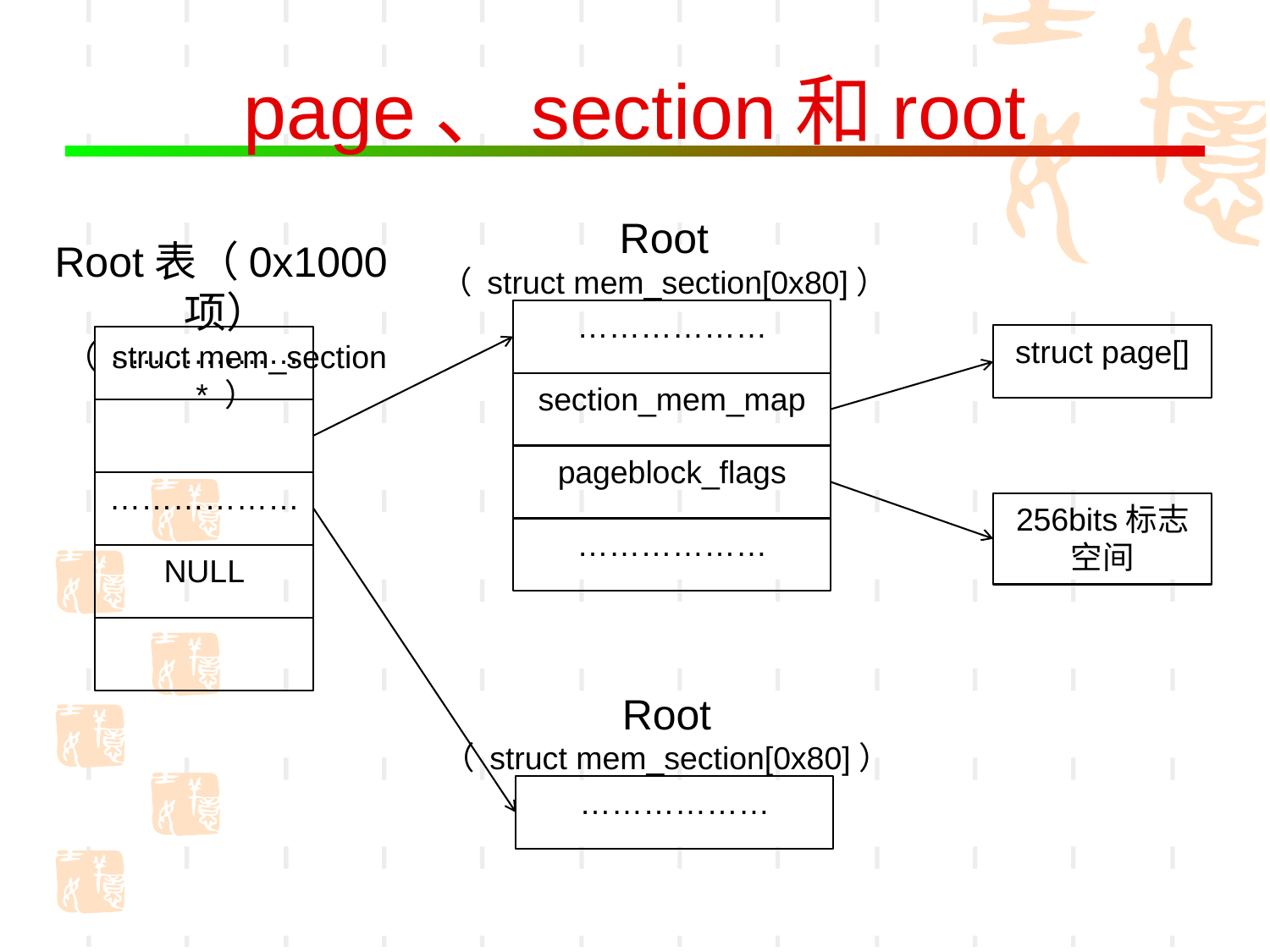

# page、section和root
Root
（ struct mem_section[0x80]）
Root表（0x1000项）
（ struct mem_section * ）
………………
struct page[]
………………
section_mem_map

pageblock_flags
………………
256bits标志空间
………………
NULL

Root
（ struct mem_section[0x80]）
………………